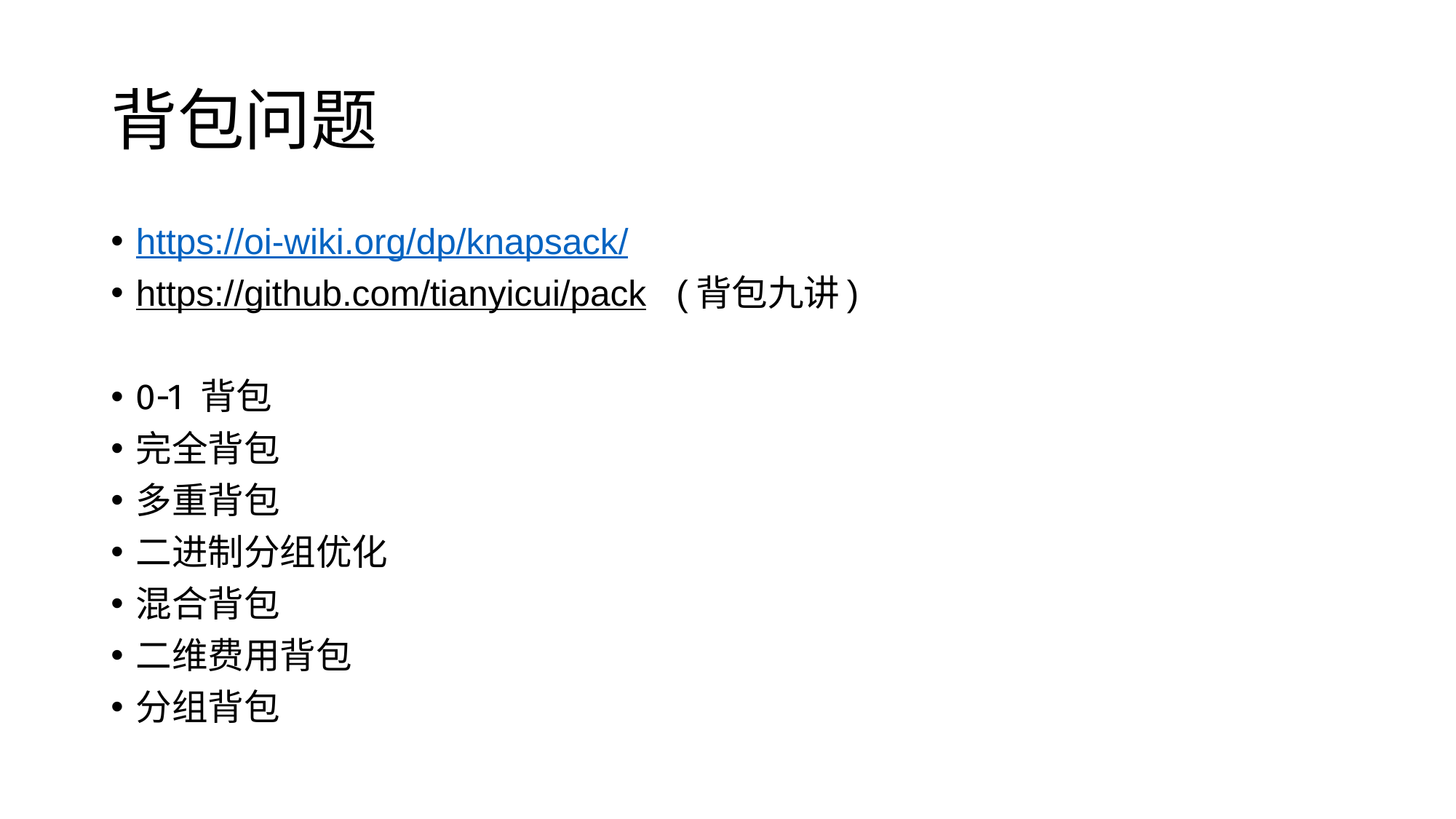

# 背包问题
https://oi-wiki.org/dp/knapsack/
https://github.com/tianyicui/pack   (背包九讲)

0-1 背包
完全背包
多重背包
二进制分组优化
混合背包
二维费用背包
分组背包